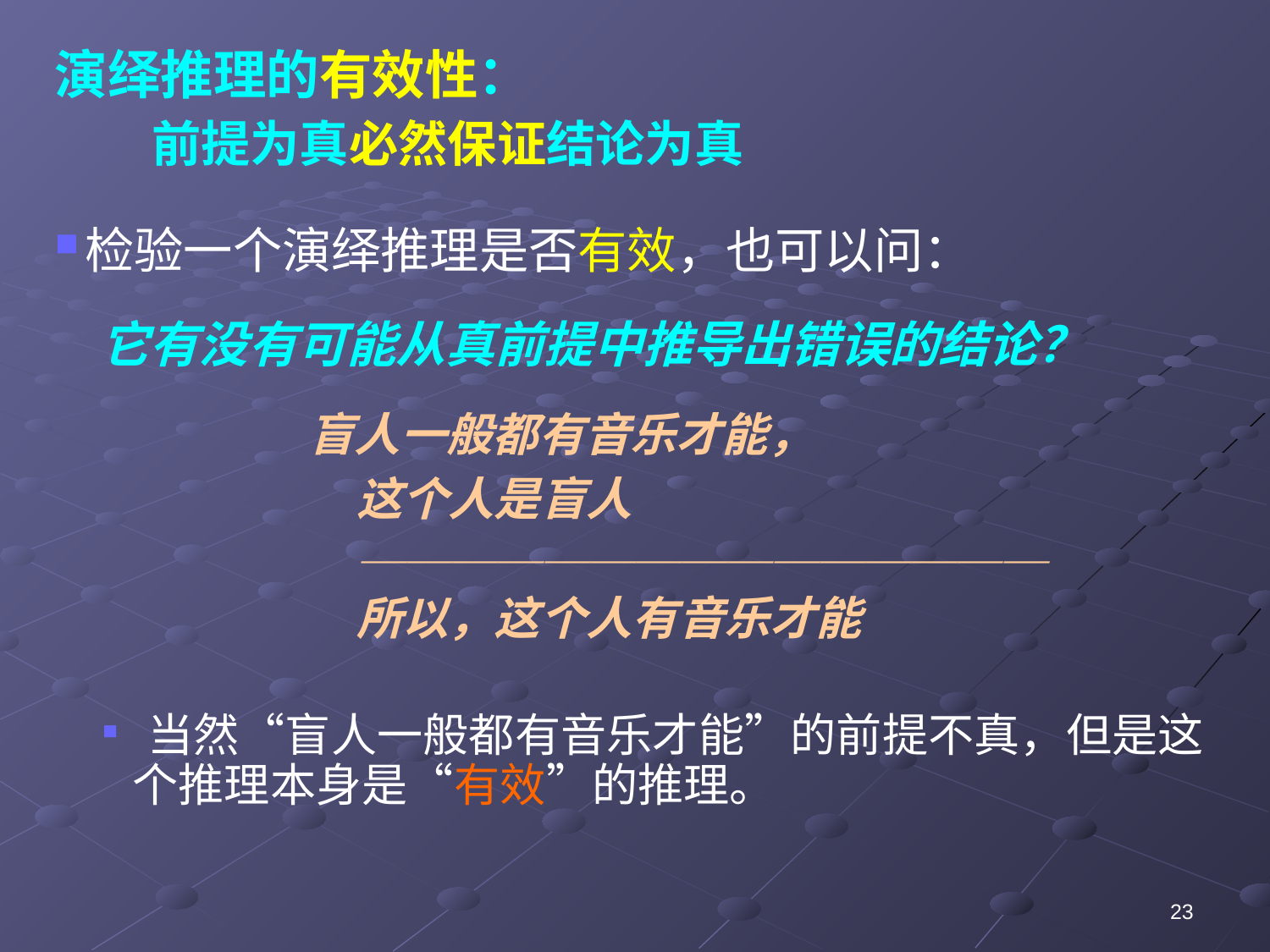

演绎推理的有效性：
       前提为真必然保证结论为真

检验一个演绎推理是否有效，也可以问：

   它有没有可能从真前提中推导出错误的结论？

		盲人一般都有音乐才能，
		这个人是盲人
		─────────────── 			所以，这个人有音乐才能

 当然“盲人一般都有音乐才能”的前提不真，但是这个推理本身是“有效”的推理。
23